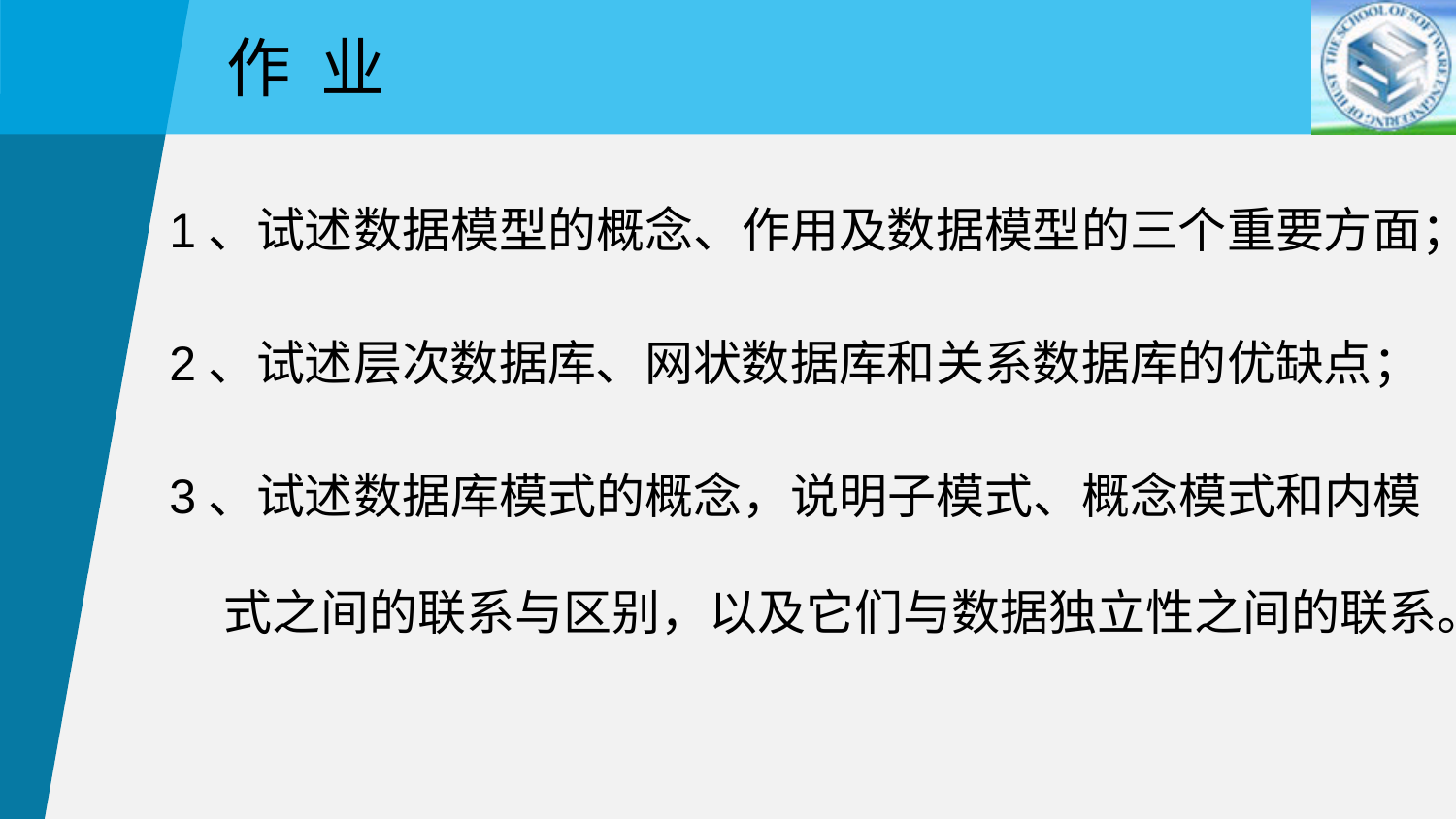

作  业
1、试述数据模型的概念、作用及数据模型的三个重要方面；
2、试述层次数据库、网状数据库和关系数据库的优缺点；
3、试述数据库模式的概念，说明子模式、概念模式和内模式之间的联系与区别，以及它们与数据独立性之间的联系。